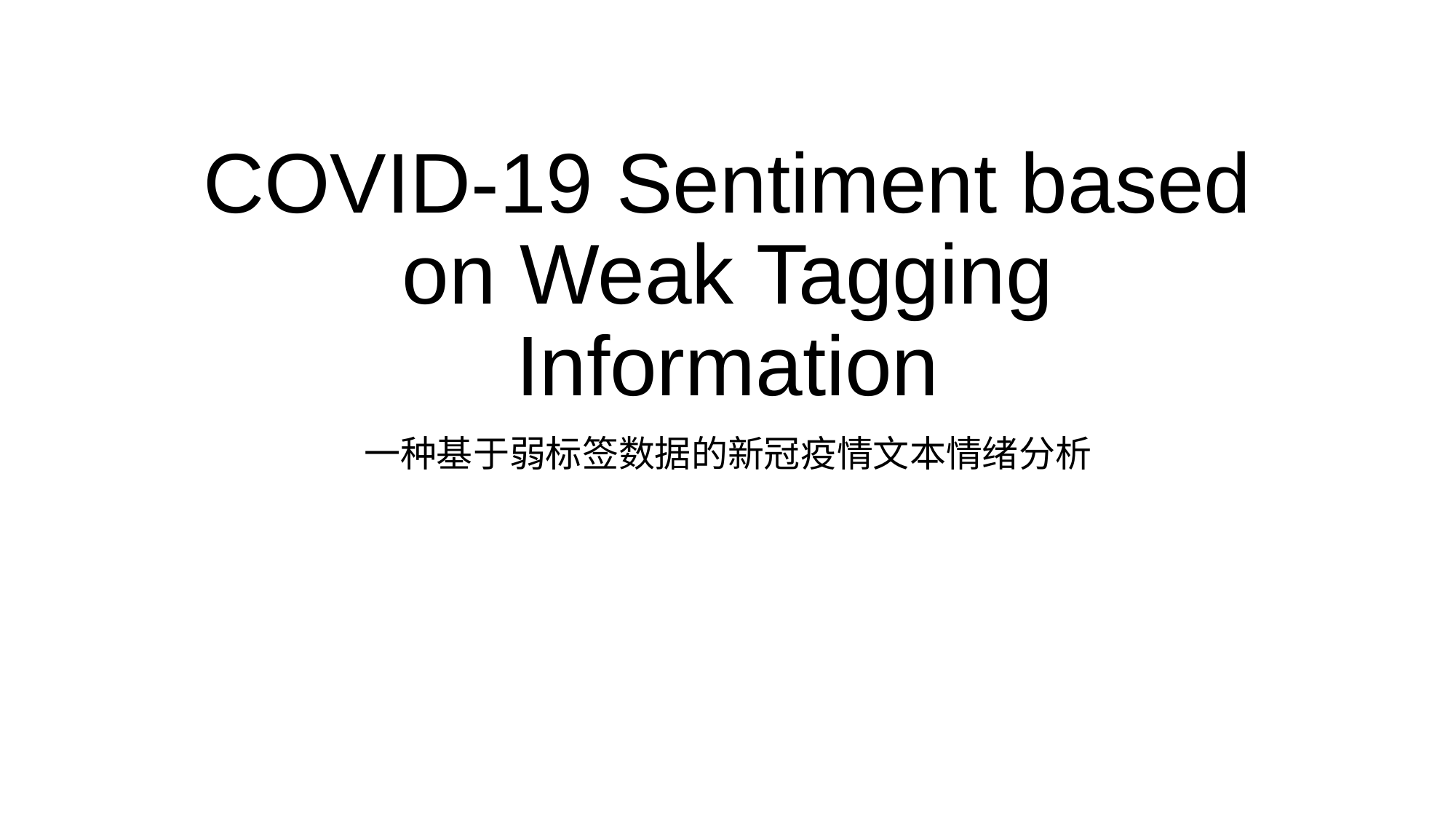

# COVID-19 Sentiment based on Weak Tagging Information
一种基于弱标签数据的新冠疫情文本情绪分析